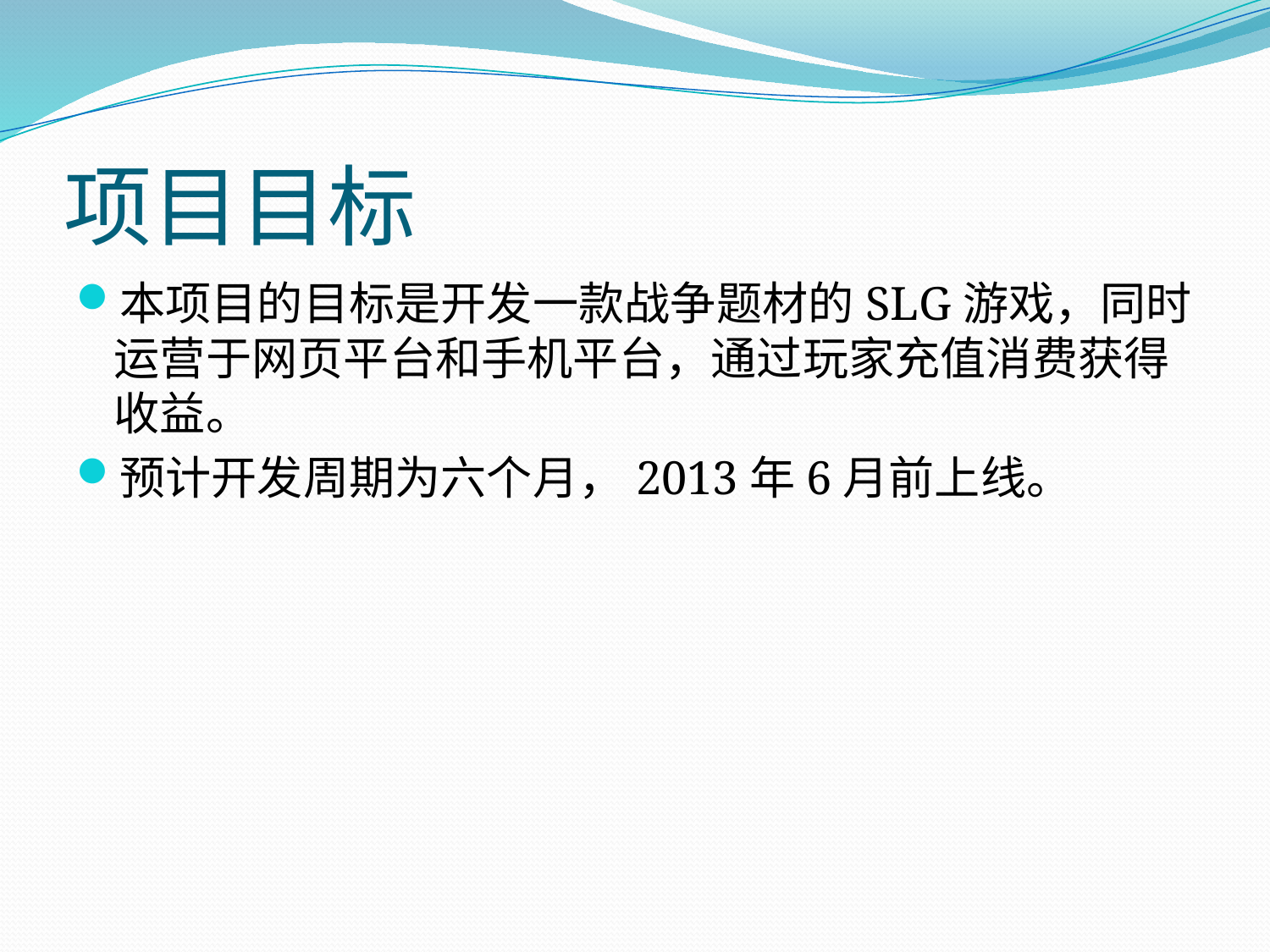

# 项目目标
本项目的目标是开发一款战争题材的SLG游戏，同时运营于网页平台和手机平台，通过玩家充值消费获得收益。
预计开发周期为六个月，2013年6月前上线。